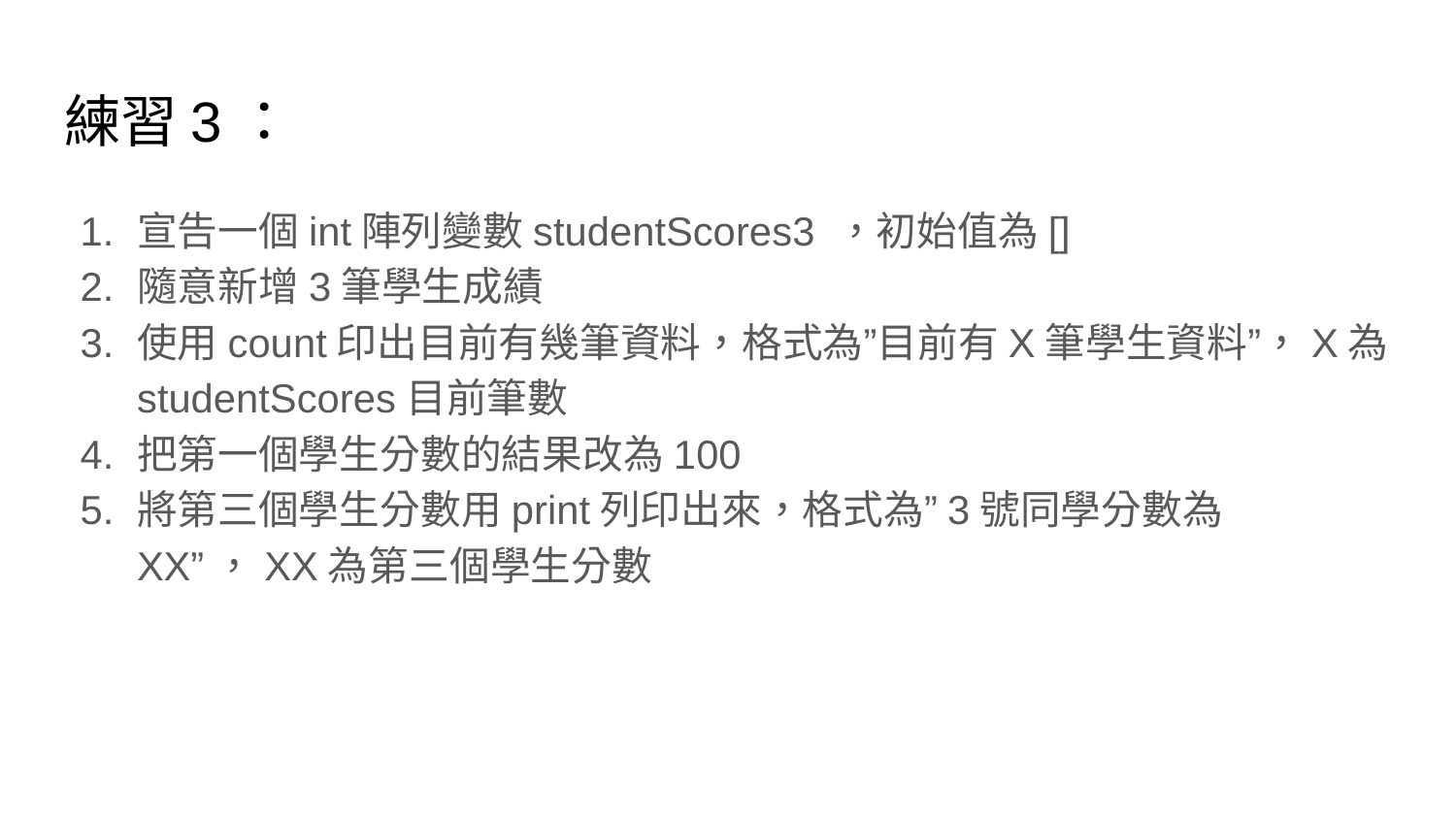

# 練習3：
宣告一個int陣列變數studentScores3 ，初始值為[]
隨意新增3筆學生成績
使用count印出目前有幾筆資料，格式為”目前有X筆學生資料”，X為studentScores目前筆數
把第一個學生分數的結果改為100
將第三個學生分數用print列印出來，格式為”3號同學分數為XX”，XX為第三個學生分數